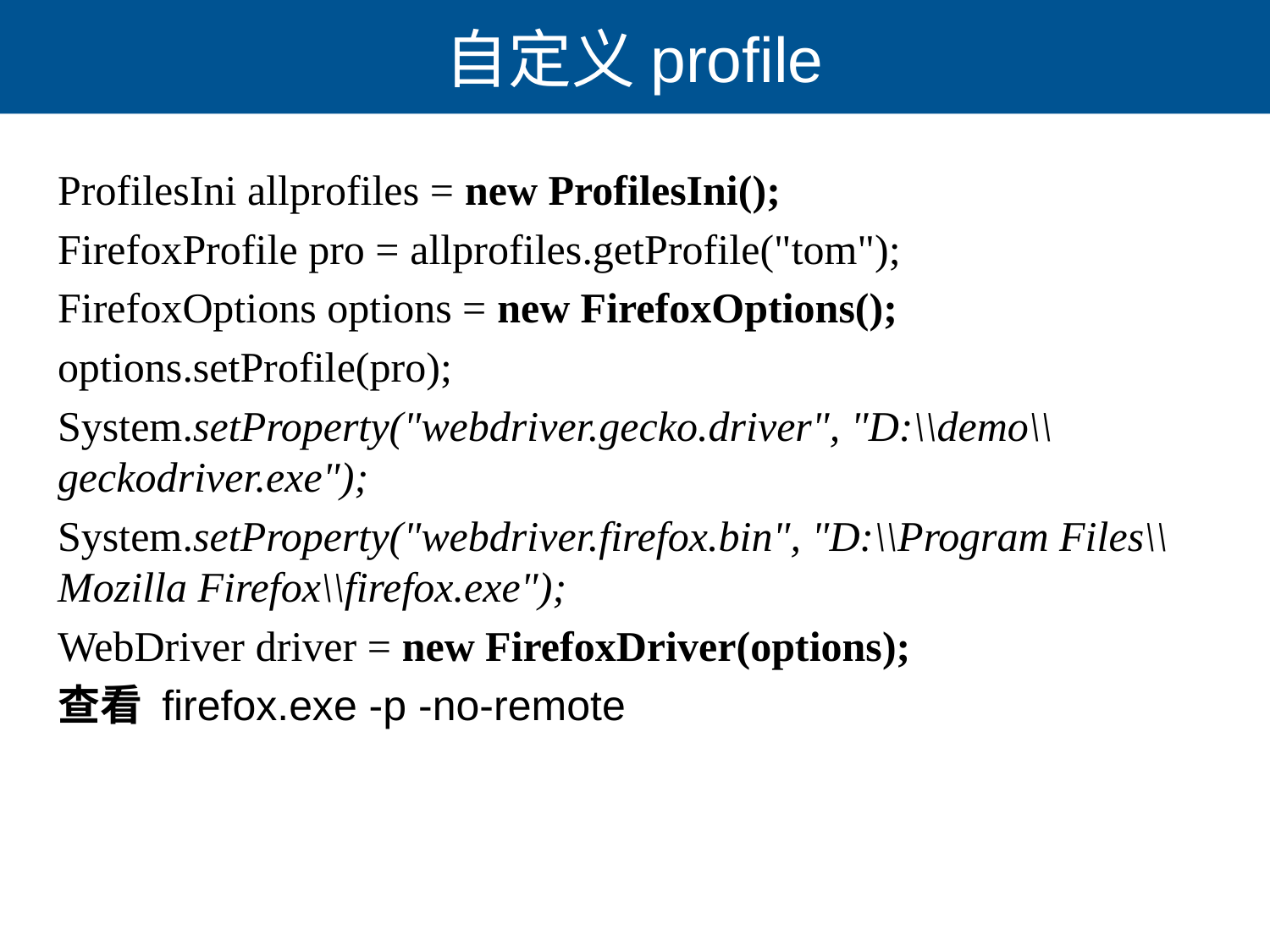

# 自定义profile
ProfilesIni allprofiles = new ProfilesIni();
FirefoxProfile pro = allprofiles.getProfile("tom");
FirefoxOptions options = new FirefoxOptions();
options.setProfile(pro);
System.setProperty("webdriver.gecko.driver", "D:\\demo\\geckodriver.exe");
System.setProperty("webdriver.firefox.bin", "D:\\Program Files\\Mozilla Firefox\\firefox.exe");
WebDriver driver = new FirefoxDriver(options);
查看 firefox.exe -p -no-remote